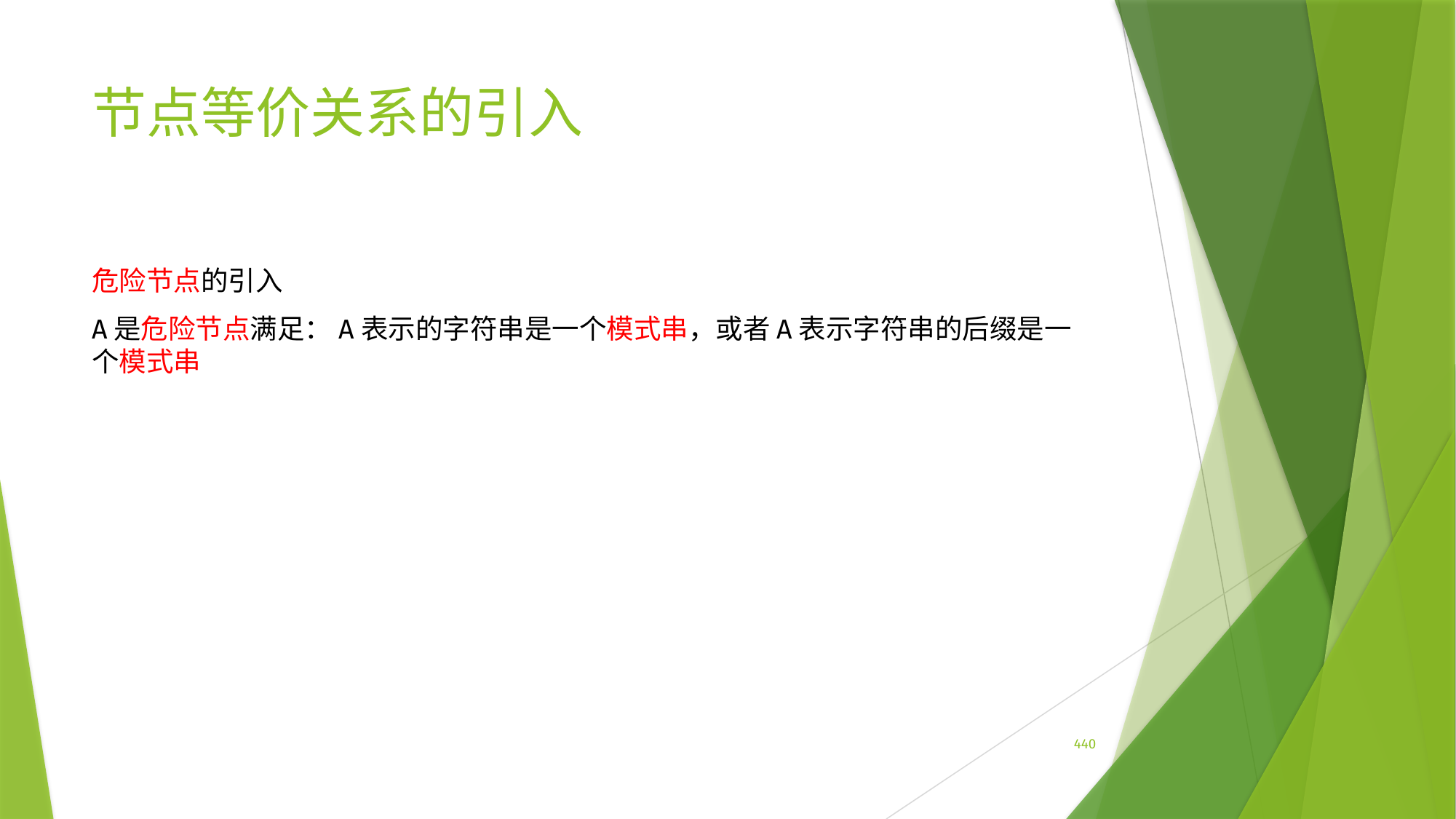

# 节点等价关系的引入
危险节点的引入
A是危险节点满足：A表示的字符串是一个模式串，或者A表示字符串的后缀是一个模式串

440